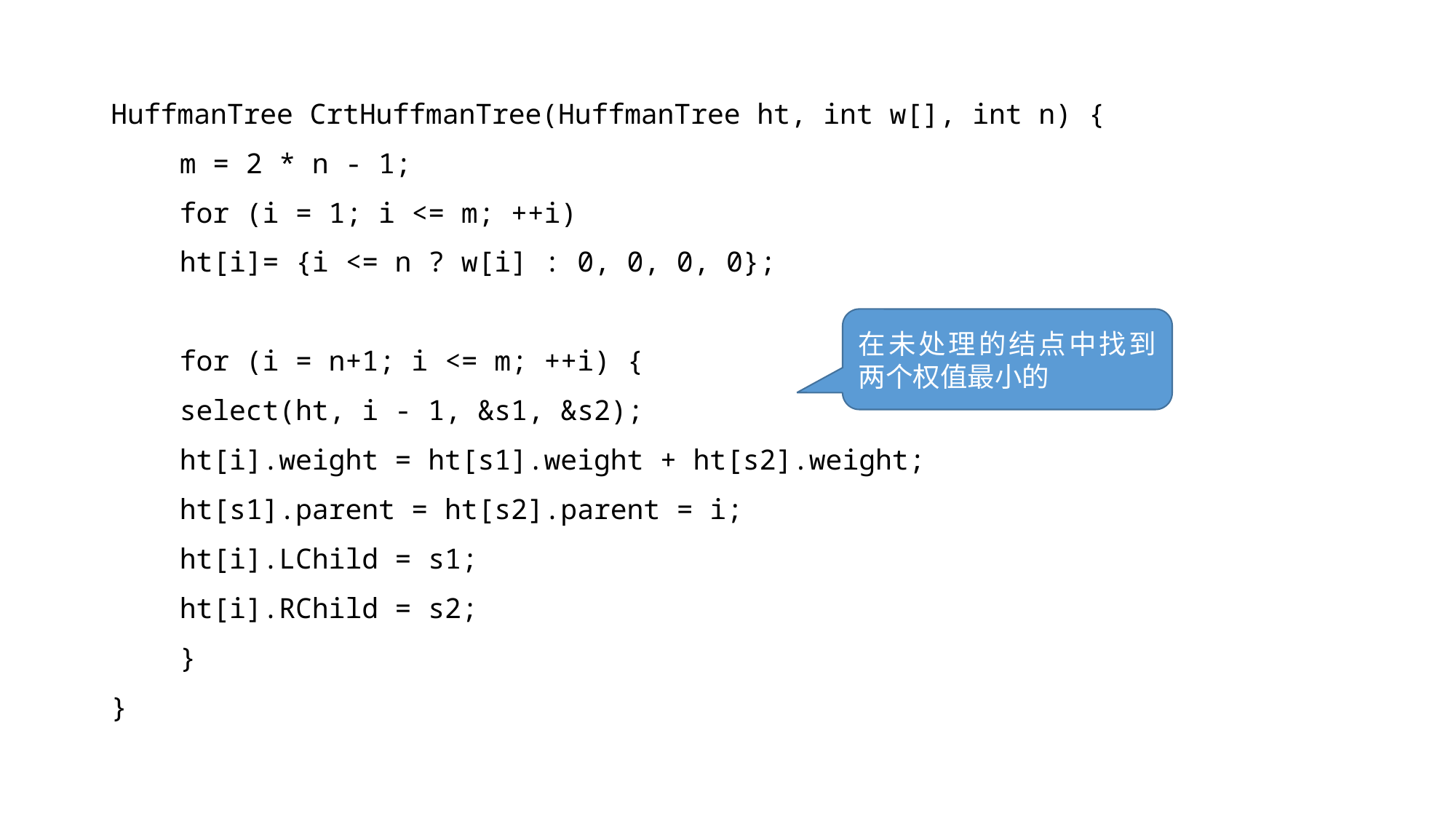

HuffmanTree CrtHuffmanTree(HuffmanTree ht, int w[], int n) {
	m = 2 * n - 1;
	for (i = 1; i <= m; ++i)
		ht[i]= {i <= n ? w[i] : 0, 0, 0, 0};

	for (i = n+1; i <= m; ++i) {
		select(ht, i - 1, &s1, &s2);
		ht[i].weight = ht[s1].weight + ht[s2].weight;
		ht[s1].parent = ht[s2].parent = i;
		ht[i].LChild = s1;
		ht[i].RChild = s2;
	}
}
在未处理的结点中找到两个权值最小的